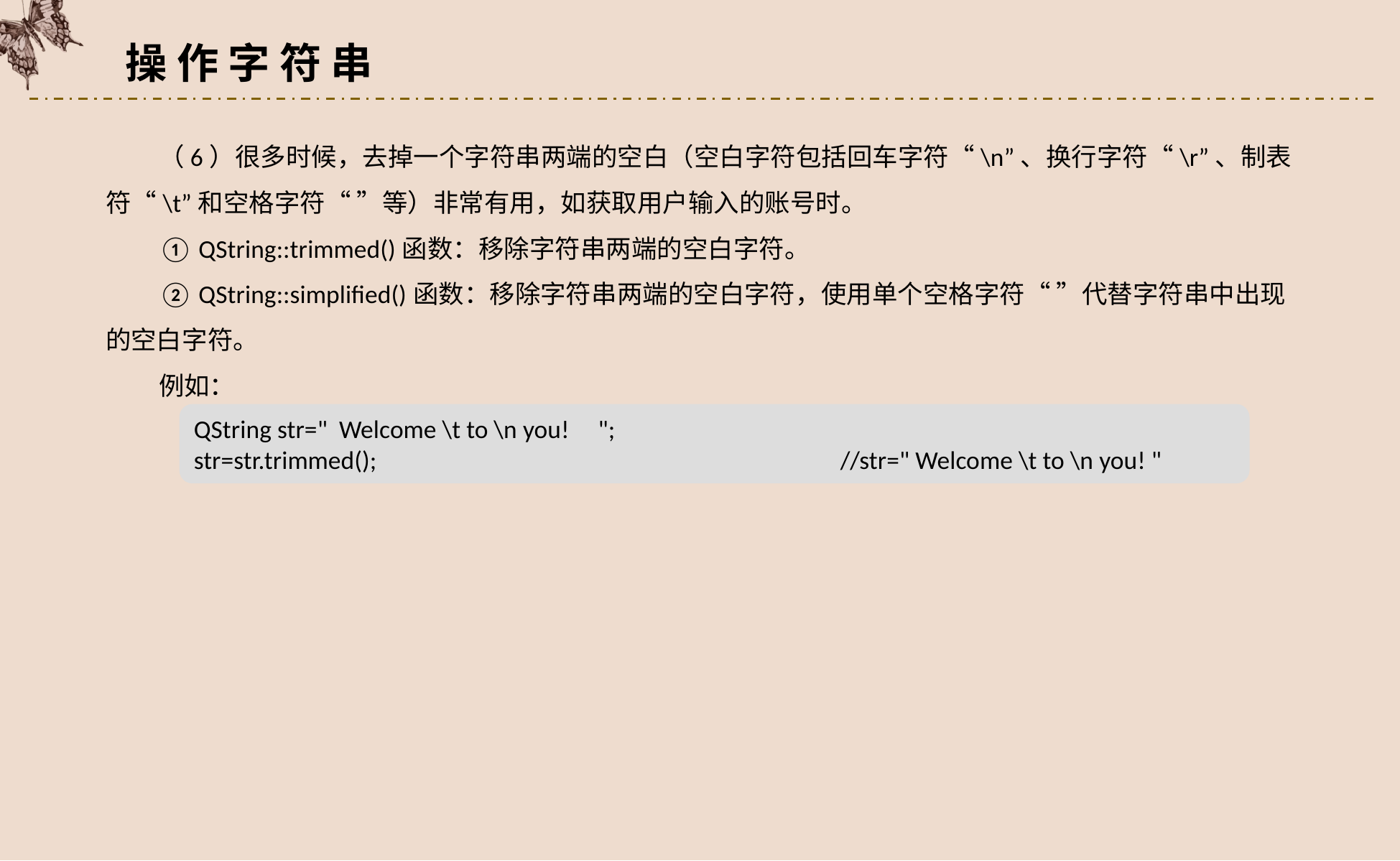

操 作 字 符 串
（6）很多时候，去掉一个字符串两端的空白（空白字符包括回车字符“\n”、换行字符“\r”、制表符“\t”和空格字符“ ”等）非常有用，如获取用户输入的账号时。
① QString::trimmed()函数：移除字符串两端的空白字符。
② QString::simplified()函数：移除字符串两端的空白字符，使用单个空格字符“ ”代替字符串中出现的空白字符。
例如：
QString str="  Welcome \t to \n you!     ";
str=str.trimmed();                    				//str=" Welcome \t to \n you! "